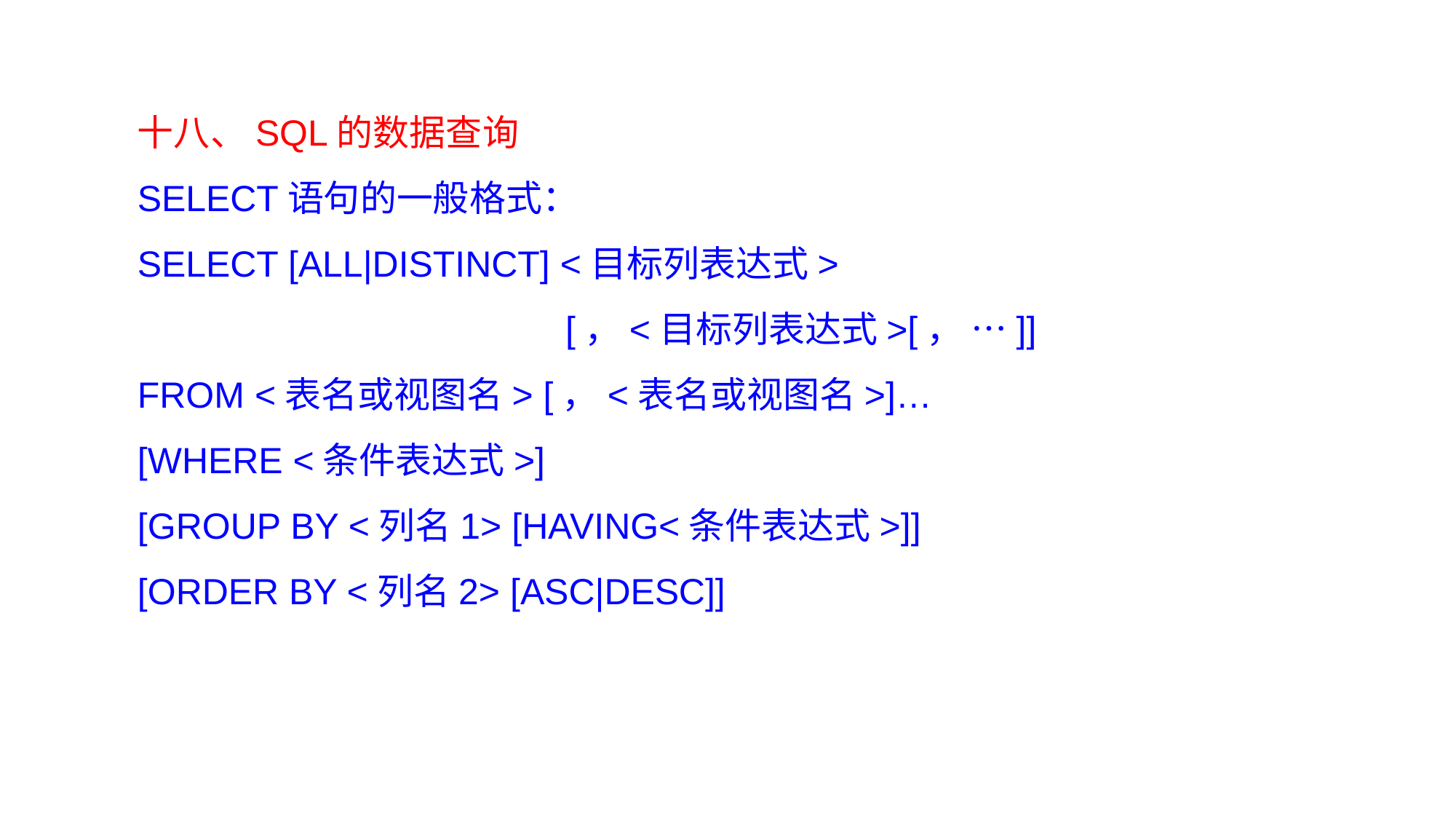

十八、SQL的数据查询
SELECT语句的一般格式：
SELECT [ALL|DISTINCT] <目标列表达式>
                                          [，<目标列表达式>[， …]]
FROM <表名或视图名> [，<表名或视图名>]…
[WHERE <条件表达式>]
[GROUP BY <列名1> [HAVING<条件表达式>]]
[ORDER BY <列名2> [ASC|DESC]]